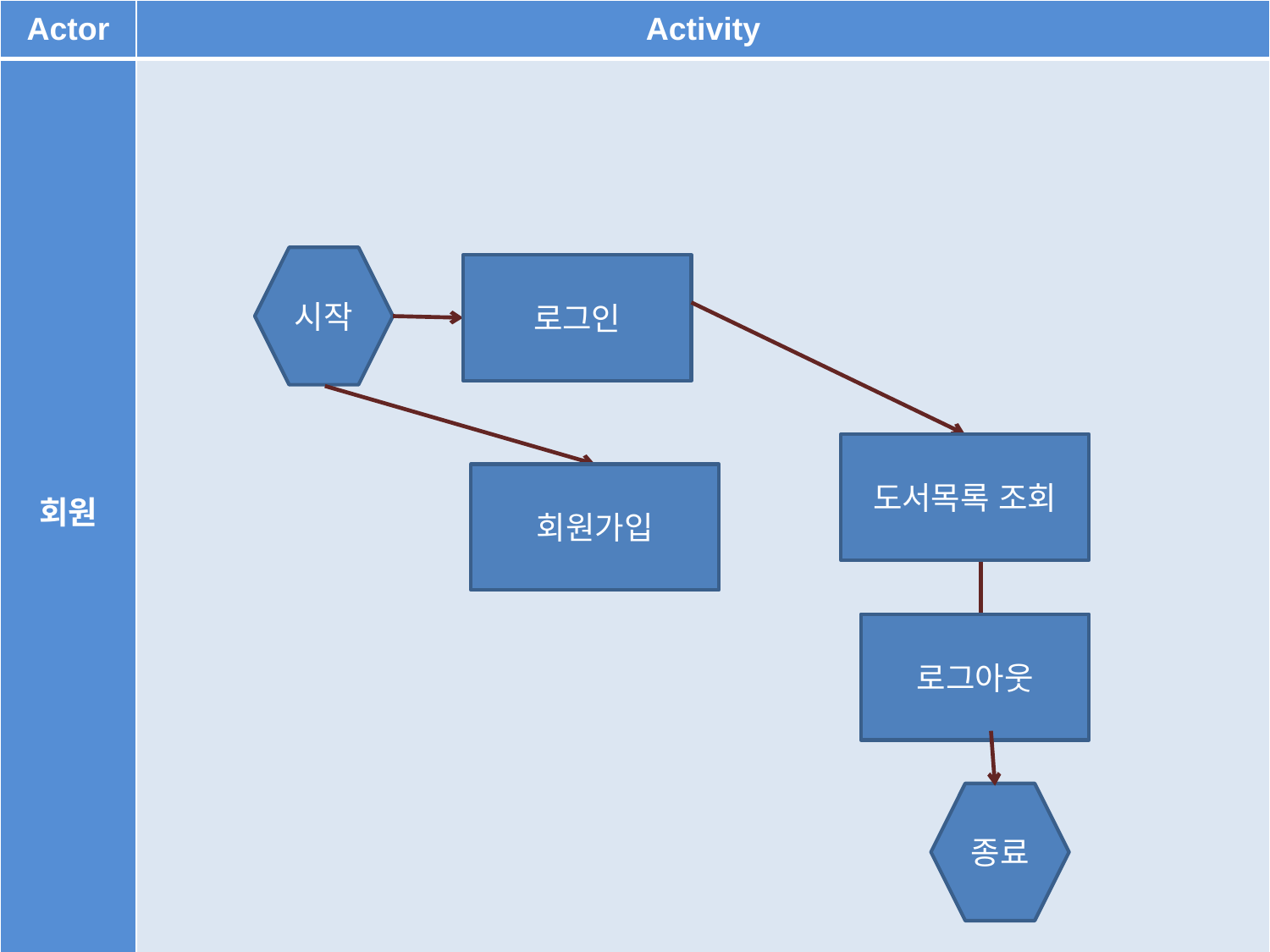

| Actor | Activity |
| --- | --- |
| 회원 |  |
시작
로그인
도서목록 조회
회원가입
로그아웃
종료